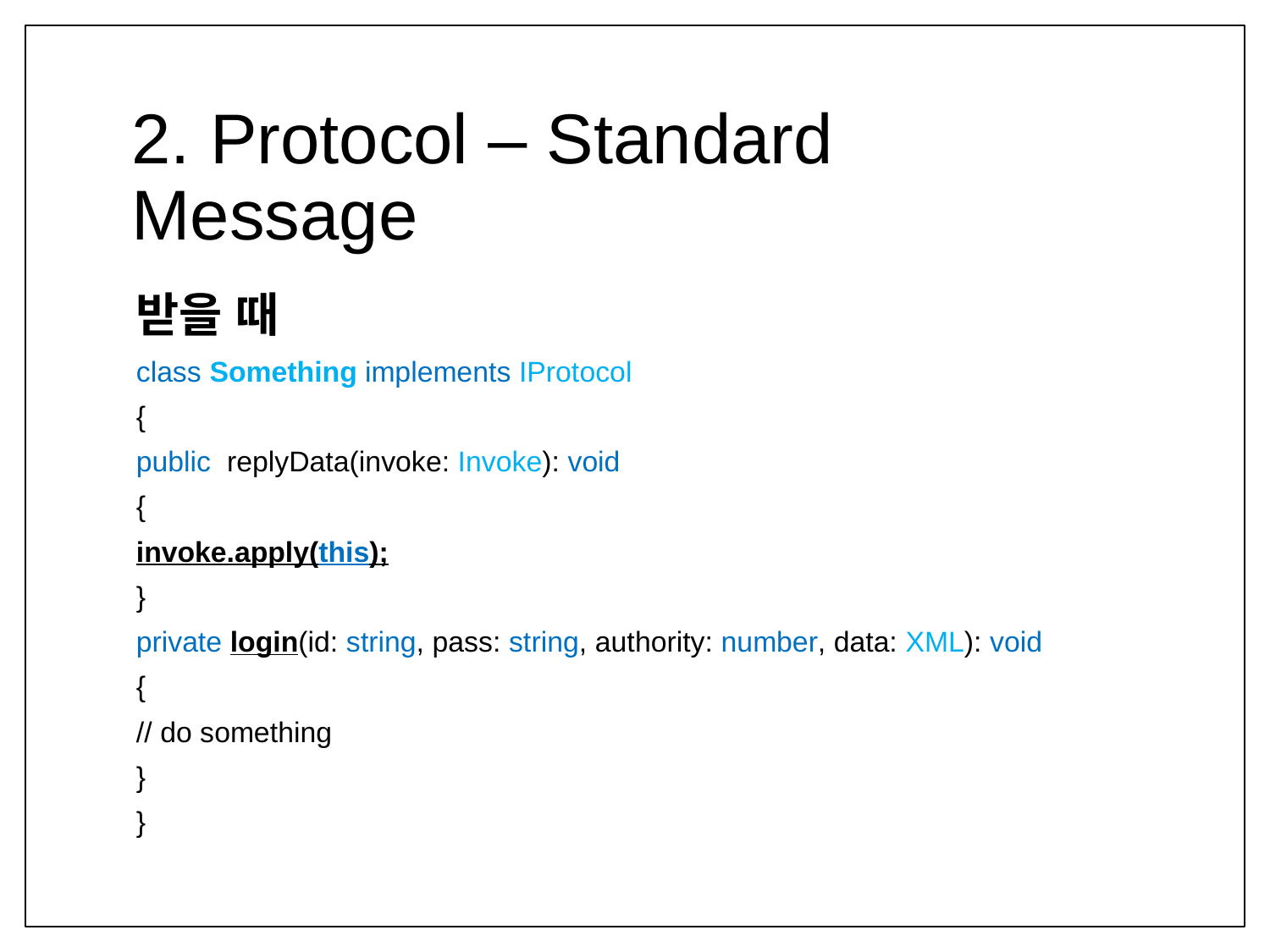

# 2. Protocol – Standard Message
받을 때
class Something implements IProtocol
{
	public  replyData(invoke: Invoke): void
	{
		invoke.apply(this);
	}
	private login(id: string, pass: string, authority: number, data: XML): void
	{
		// do something
	}
}